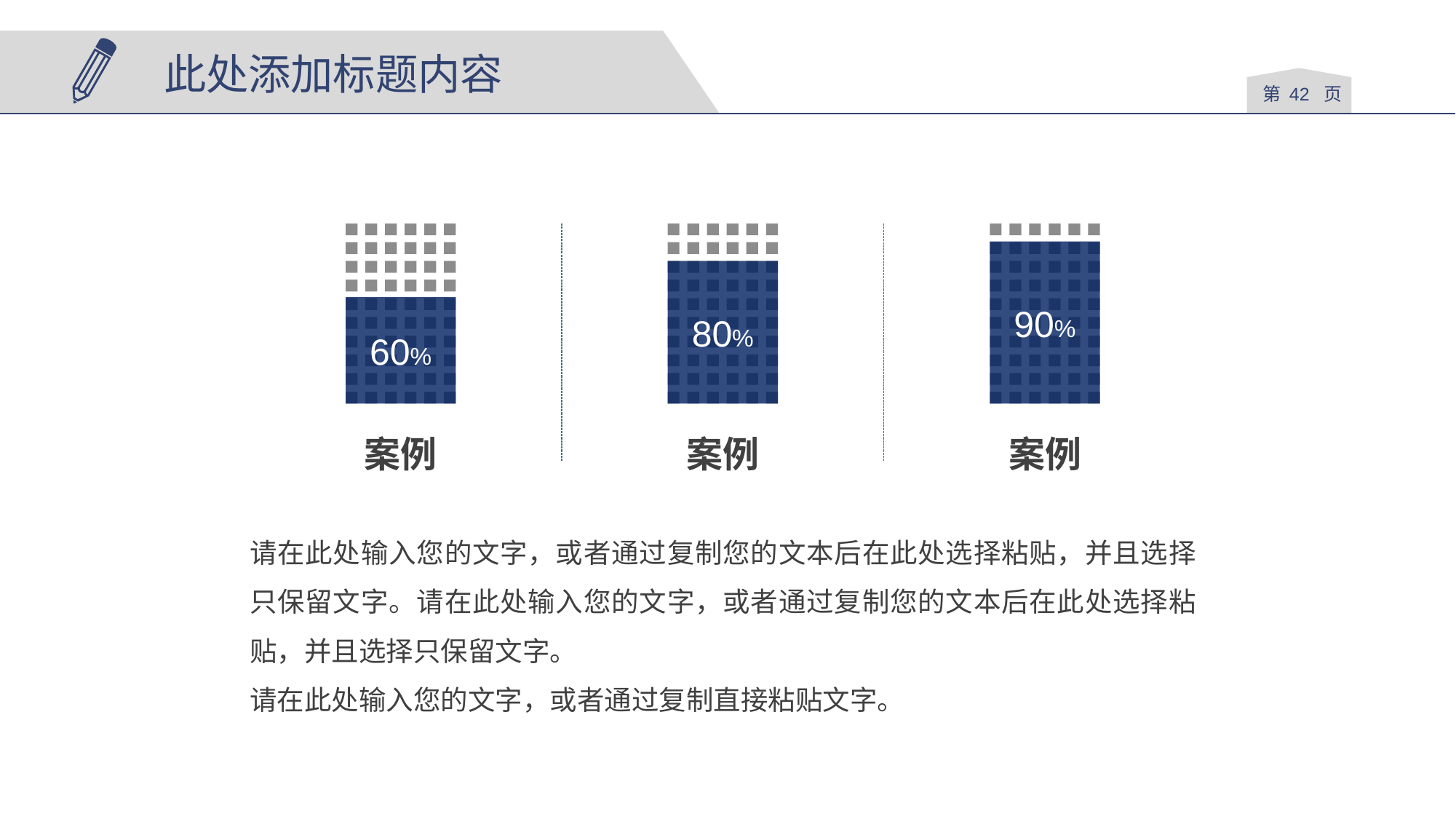

此处添加标题内容

第 42  页

60%
案例

80%
案例

90%
案例
请在此处输入您的文字，或者通过复制您的文本后在此处选择粘贴，并且选择只保留文字。请在此处输入您的文字，或者通过复制您的文本后在此处选择粘贴，并且选择只保留文字。
请在此处输入您的文字，或者通过复制直接粘贴文字。